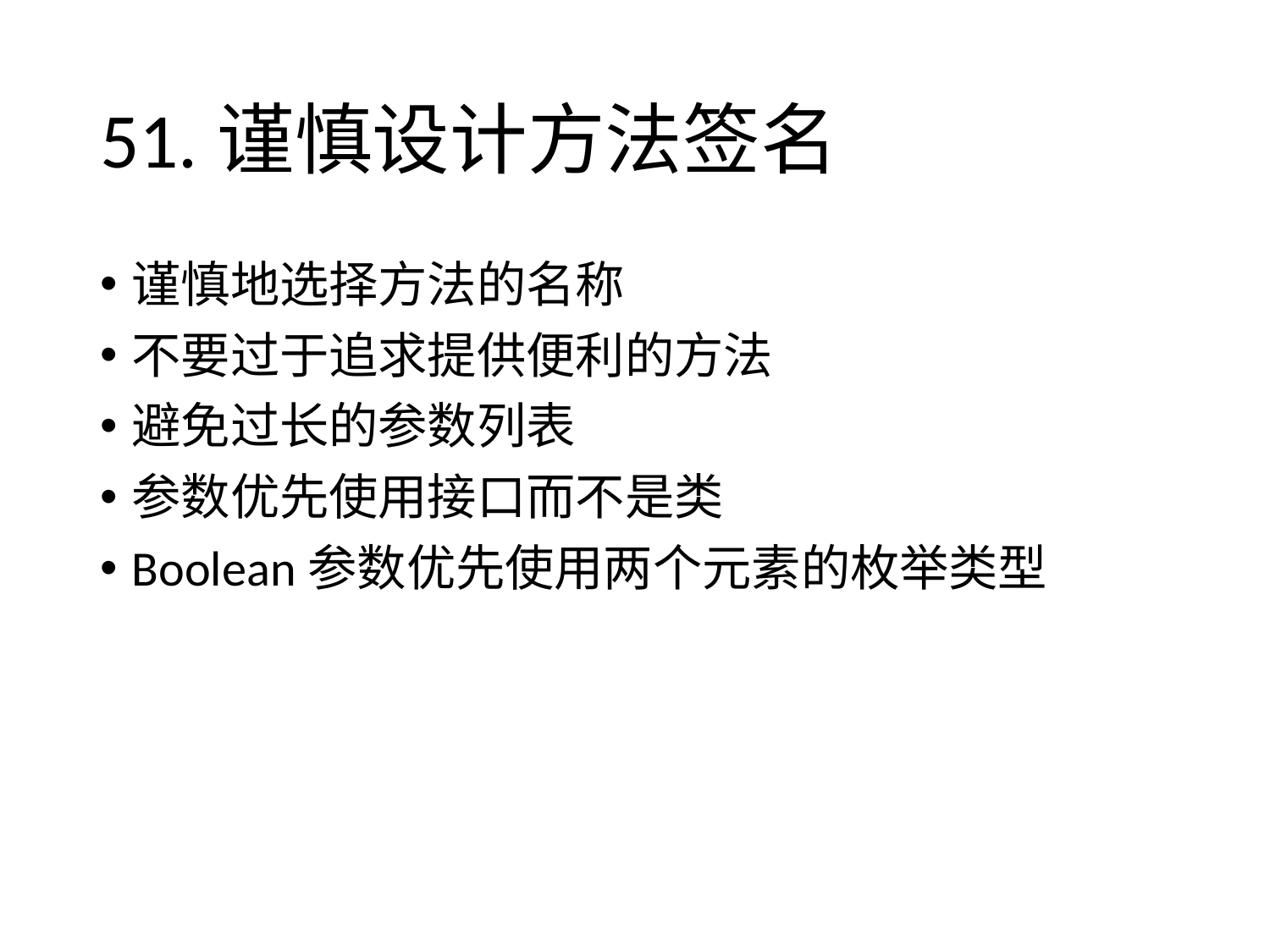

# 51.谨慎设计方法签名
谨慎地选择方法的名称
不要过于追求提供便利的方法
避免过长的参数列表
参数优先使用接口而不是类
Boolean参数优先使用两个元素的枚举类型